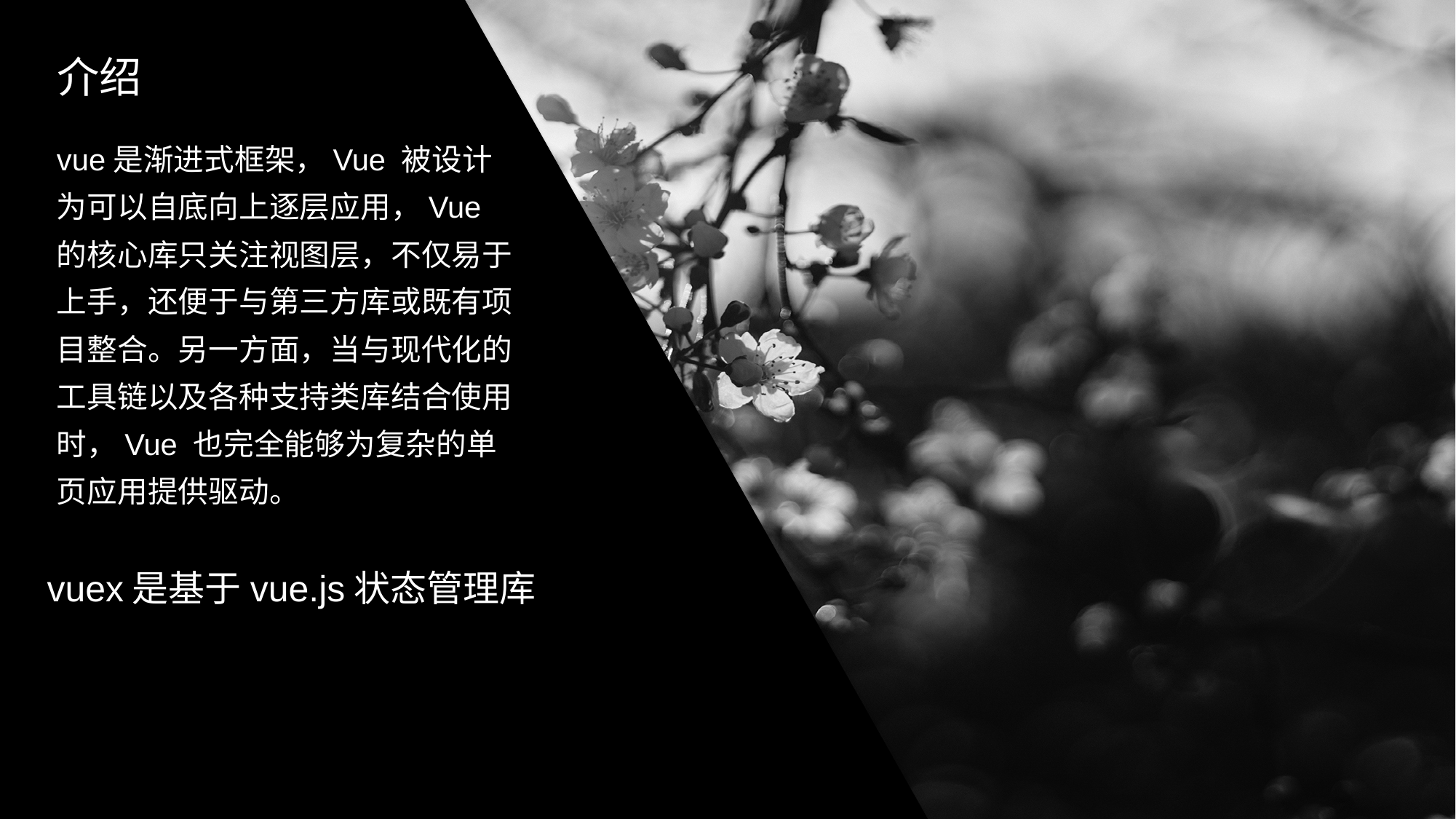

介绍
vue是渐进式框架，Vue 被设计为可以自底向上逐层应用，Vue 的核心库只关注视图层，不仅易于上手，还便于与第三方库或既有项目整合。另一方面，当与现代化的工具链以及各种支持类库结合使用时，Vue 也完全能够为复杂的单页应用提供驱动。
vuex是基于vue.js状态管理库